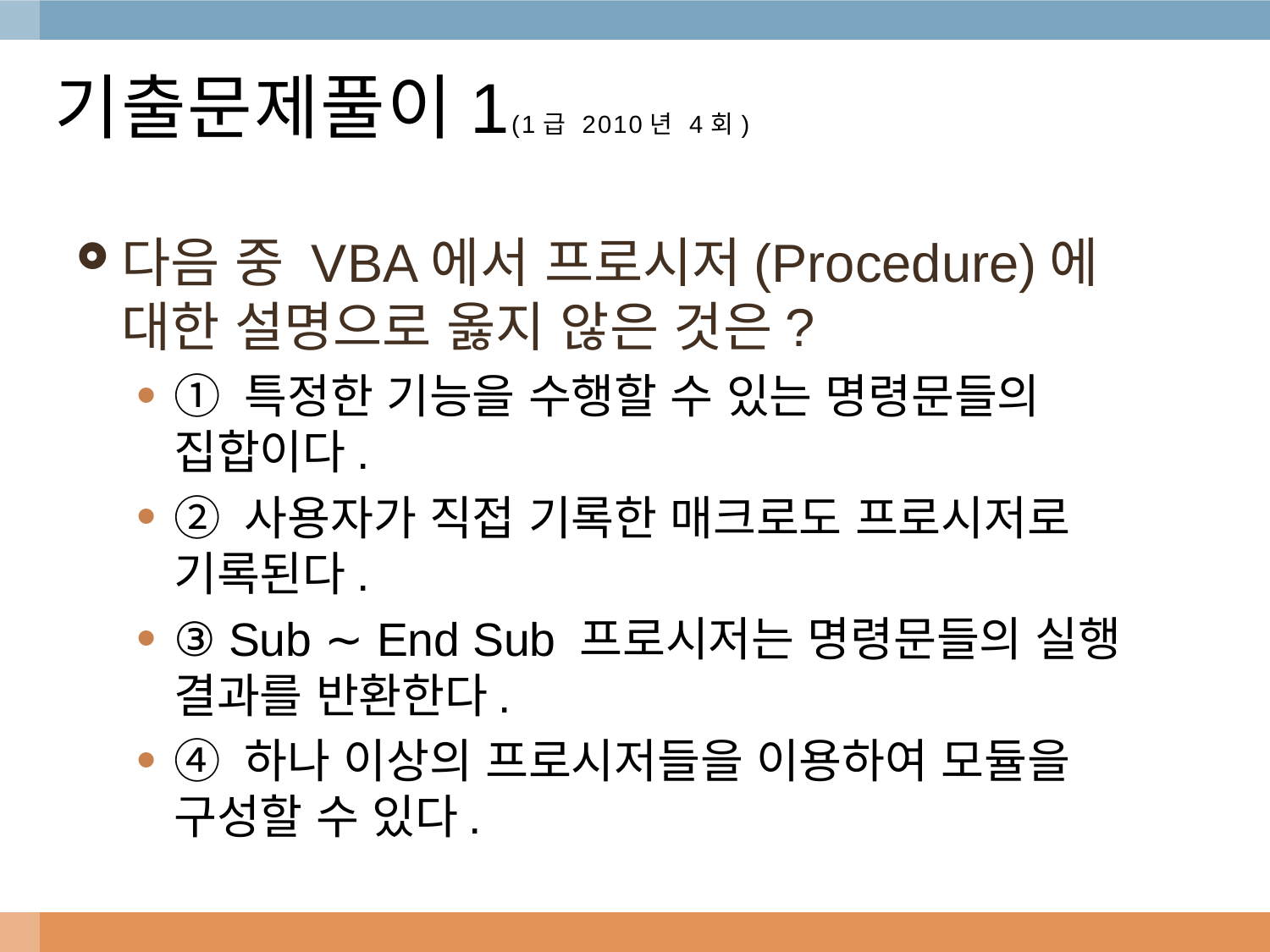

# 기출문제풀이1(1급 2010년 4회)
다음 중 VBA에서 프로시저(Procedure)에 대한 설명으로 옳지 않은 것은?
① 특정한 기능을 수행할 수 있는 명령문들의 집합이다.
② 사용자가 직접 기록한 매크로도 프로시저로 기록된다.
③ Sub ∼ End Sub 프로시저는 명령문들의 실행 결과를 반환한다.
④ 하나 이상의 프로시저들을 이용하여 모듈을 구성할 수 있다.